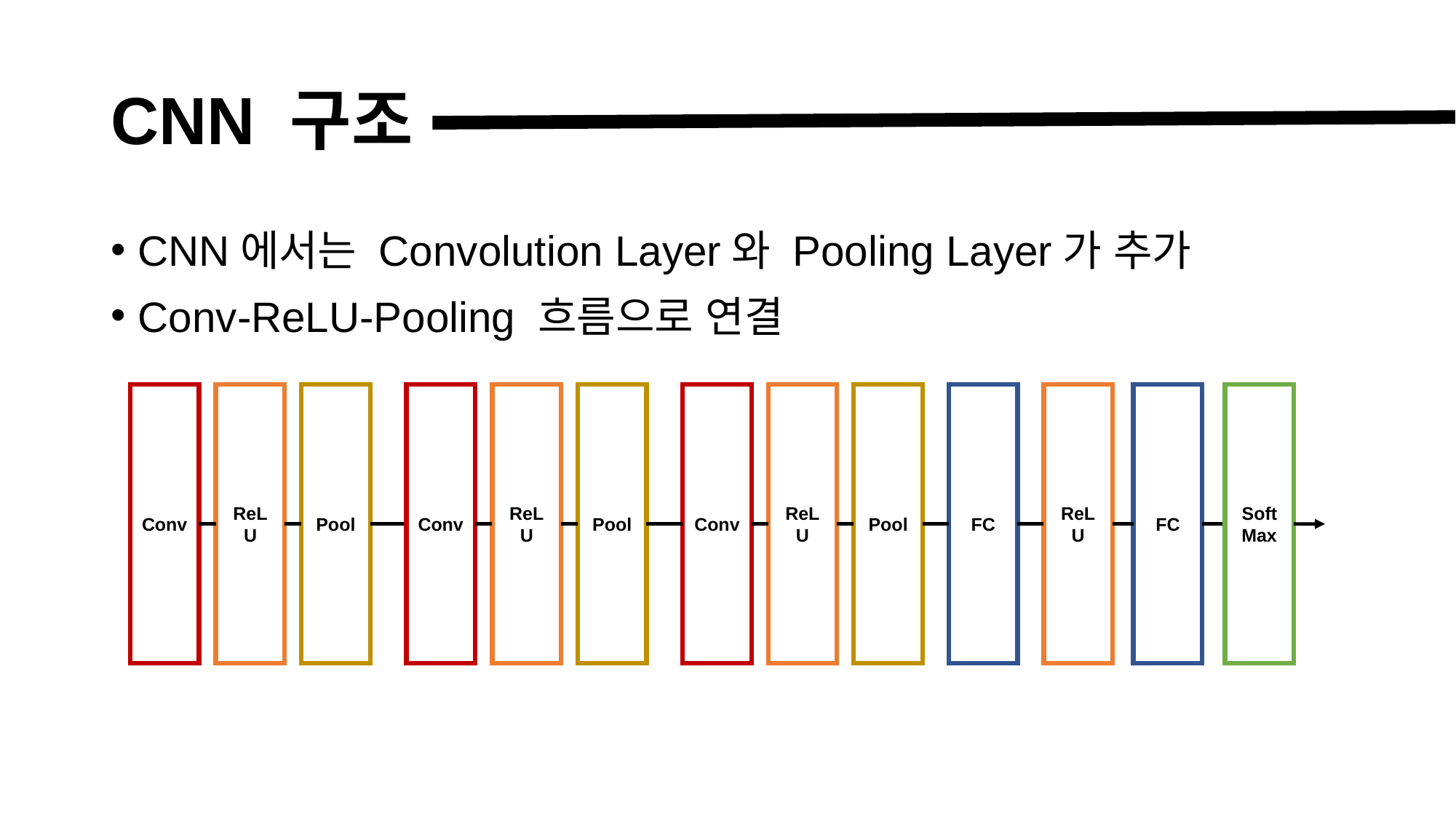

# CNN 구조
CNN에서는 Convolution Layer와 Pooling Layer가 추가
Conv-ReLU-Pooling 흐름으로 연결
Pool
Soft
Max
FC
ReLU
FC
ReLU
Conv
Pool
ReLU
Pool
ReLU
Conv
Conv